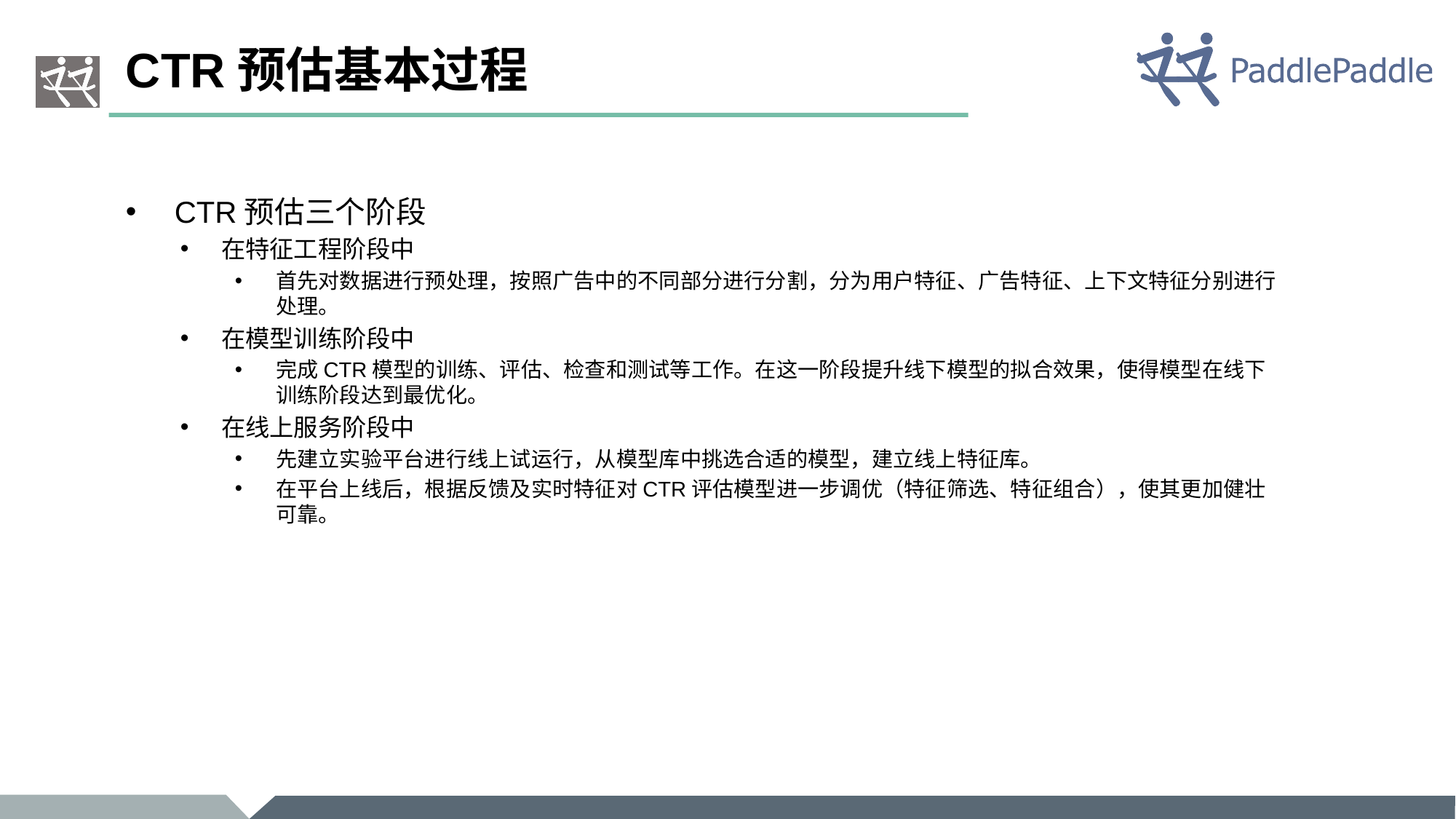

# CTR预估基本过程
 CTR预估三个阶段
在特征工程阶段中
首先对数据进行预处理，按照广告中的不同部分进行分割，分为用户特征、广告特征、上下文特征分别进行处理。
在模型训练阶段中
完成CTR模型的训练、评估、检查和测试等工作。在这一阶段提升线下模型的拟合效果，使得模型在线下训练阶段达到最优化。
在线上服务阶段中
先建立实验平台进行线上试运行，从模型库中挑选合适的模型，建立线上特征库。
在平台上线后，根据反馈及实时特征对CTR评估模型进一步调优（特征筛选、特征组合），使其更加健壮可靠。